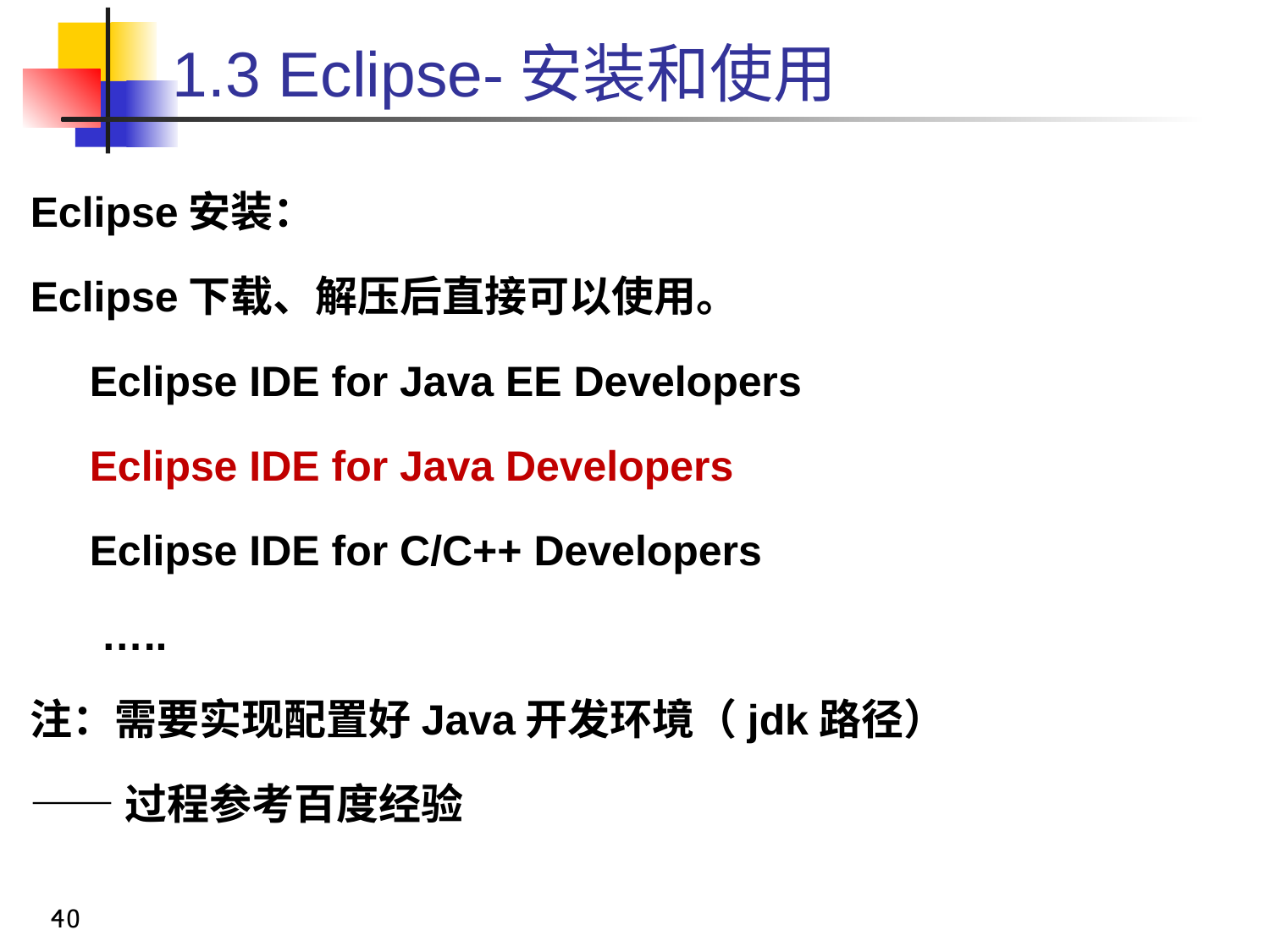

# 1.3 Eclipse-安装和使用
Eclipse安装：
Eclipse下载、解压后直接可以使用。
     Eclipse IDE for Java EE Developers
     Eclipse IDE for Java Developers
     Eclipse IDE for C/C++ Developers
      …..
注：需要实现配置好Java开发环境（jdk路径）
——过程参考百度经验
40